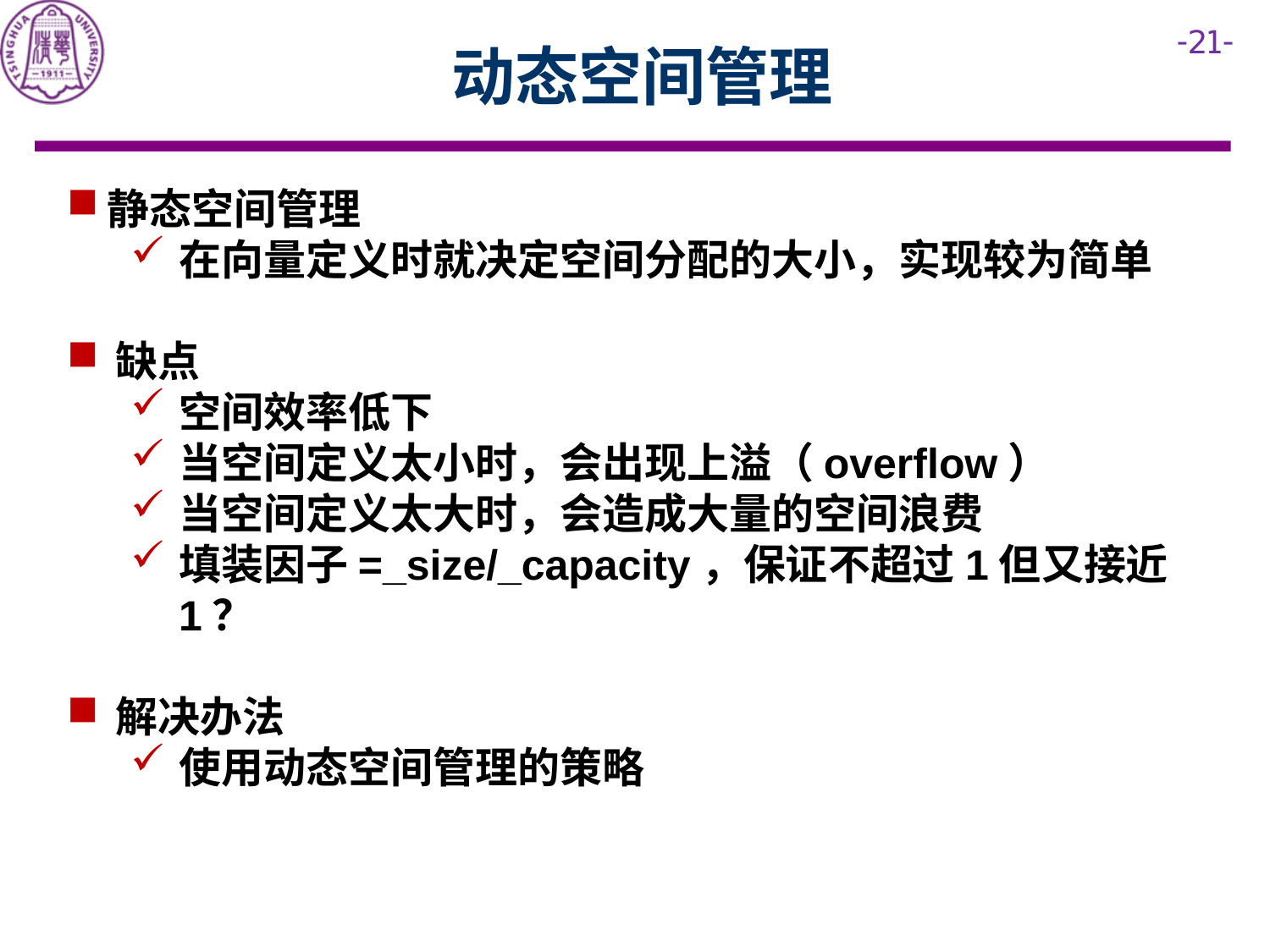

# 动态空间管理
静态空间管理
在向量定义时就决定空间分配的大小，实现较为简单

缺点
空间效率低下
当空间定义太小时，会出现上溢（overflow）
当空间定义太大时，会造成大量的空间浪费
填装因子=_size/_capacity，保证不超过1但又接近1？

解决办法
使用动态空间管理的策略